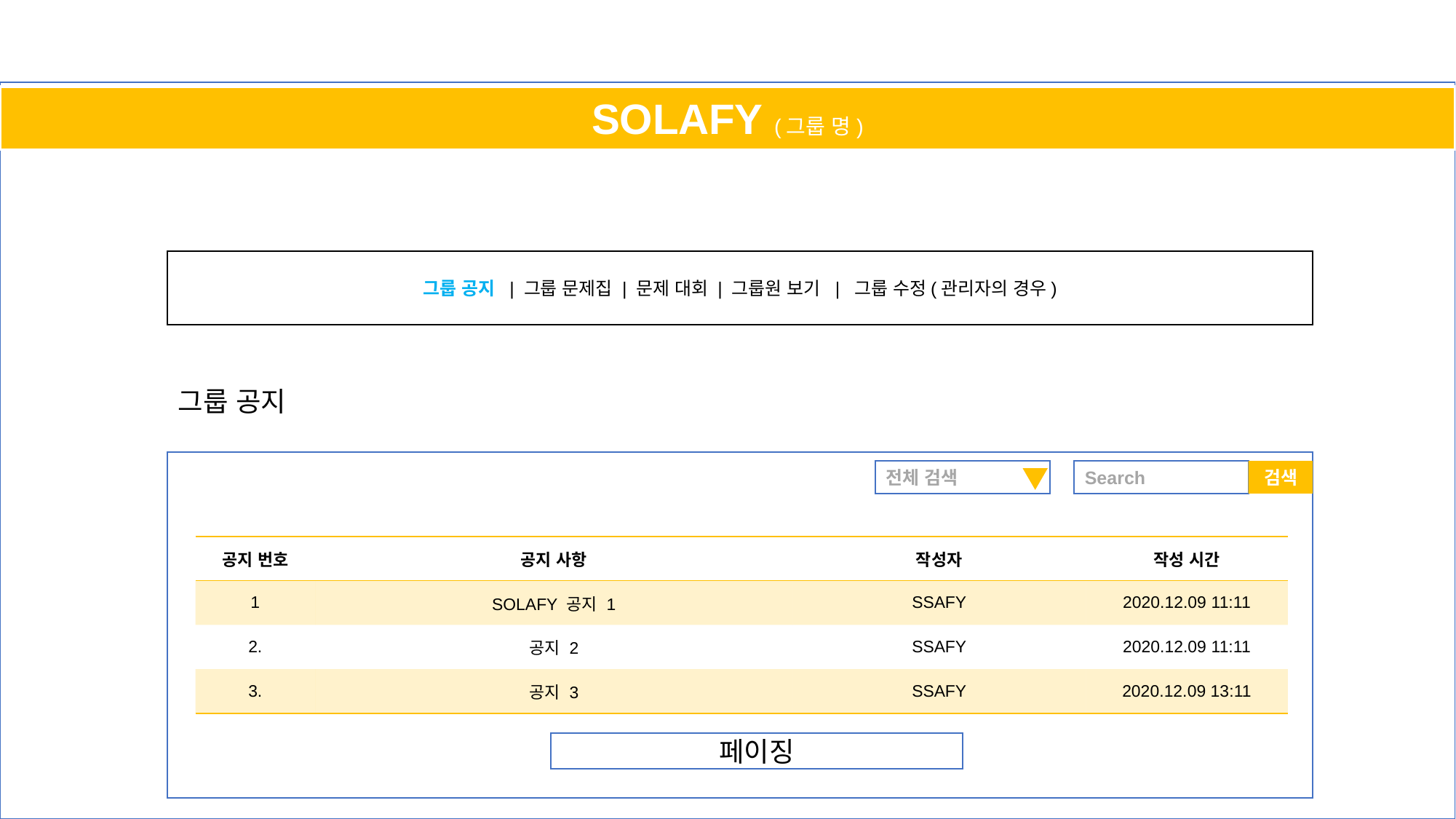

SOLAFY (그룹 명)
그룹 공지  | 그룹 문제집 | 문제 대회 | 그룹원 보기  |  그룹 수정(관리자의 경우)
그룹 공지

문제집 번호   |          분류	 |	글 제목 		|	 작성자	 |	작성 시간

전체 검색
Search
Search
검색
검색

| 공지 번호 | 공지 사항 | 작성자 | 작성 시간 |
| --- | --- | --- | --- |
| 1 | SOLAFY 공지 1 | SSAFY | 2020.12.09 11:11 |
| 2. | 공지 2 | SSAFY | 2020.12.09 11:11 |
| 3. | 공지 3 | SSAFY | 2020.12.09 13:11 |
1	          알고리즘                     문자열 탐색 			Ssafy	    2020.12.09 11:11
2	          자      바                     Java OOP 			Ssafy	    2020.12.09 11:11
3	          Vue                            Vuex			Ssafy	    2020.12.09 11:11
페이징
페이징